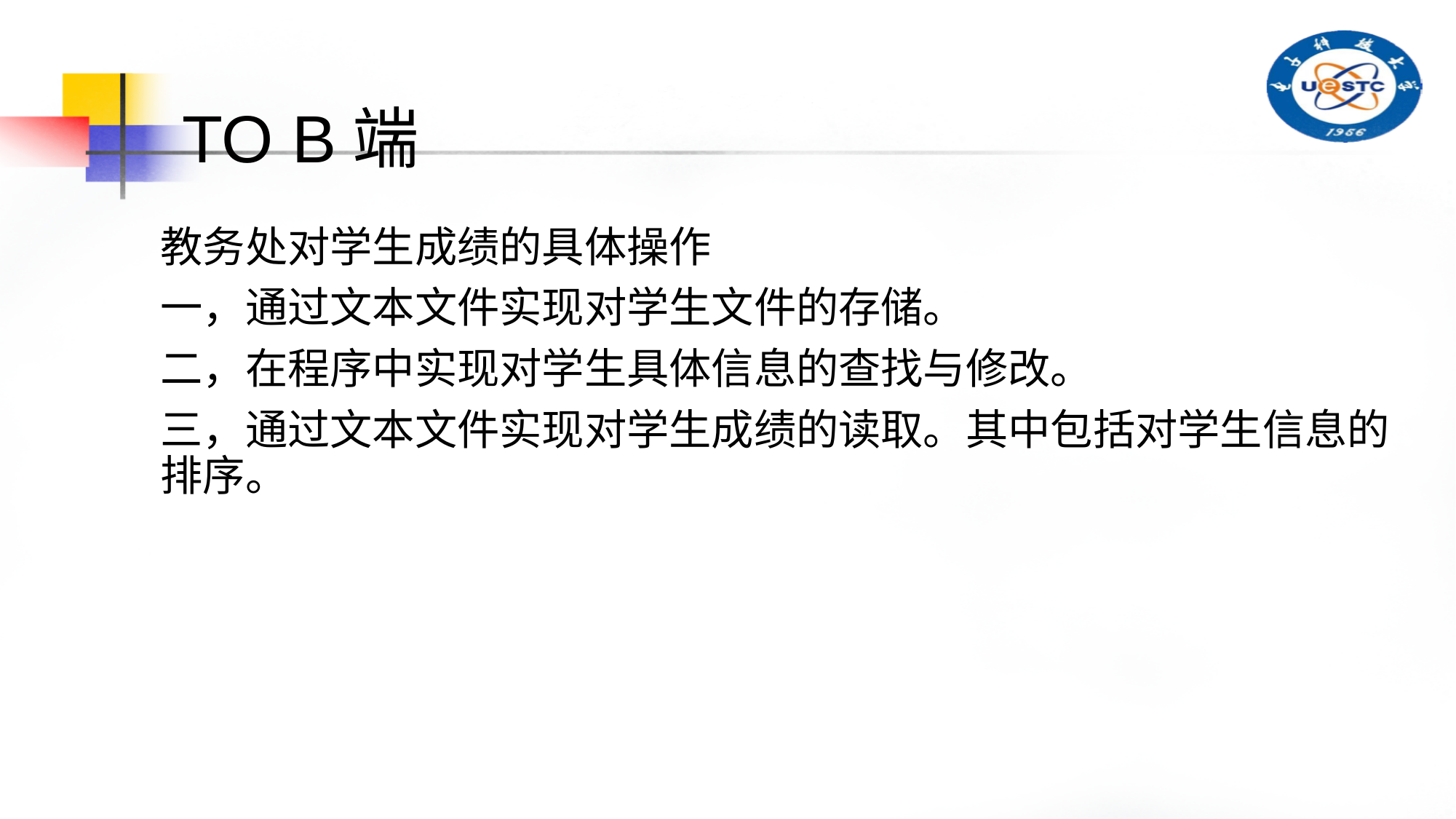

# TO B端
教务处对学生成绩的具体操作
一，通过文本文件实现对学生文件的存储。
二，在程序中实现对学生具体信息的查找与修改。
三，通过文本文件实现对学生成绩的读取。其中包括对学生信息的排序。